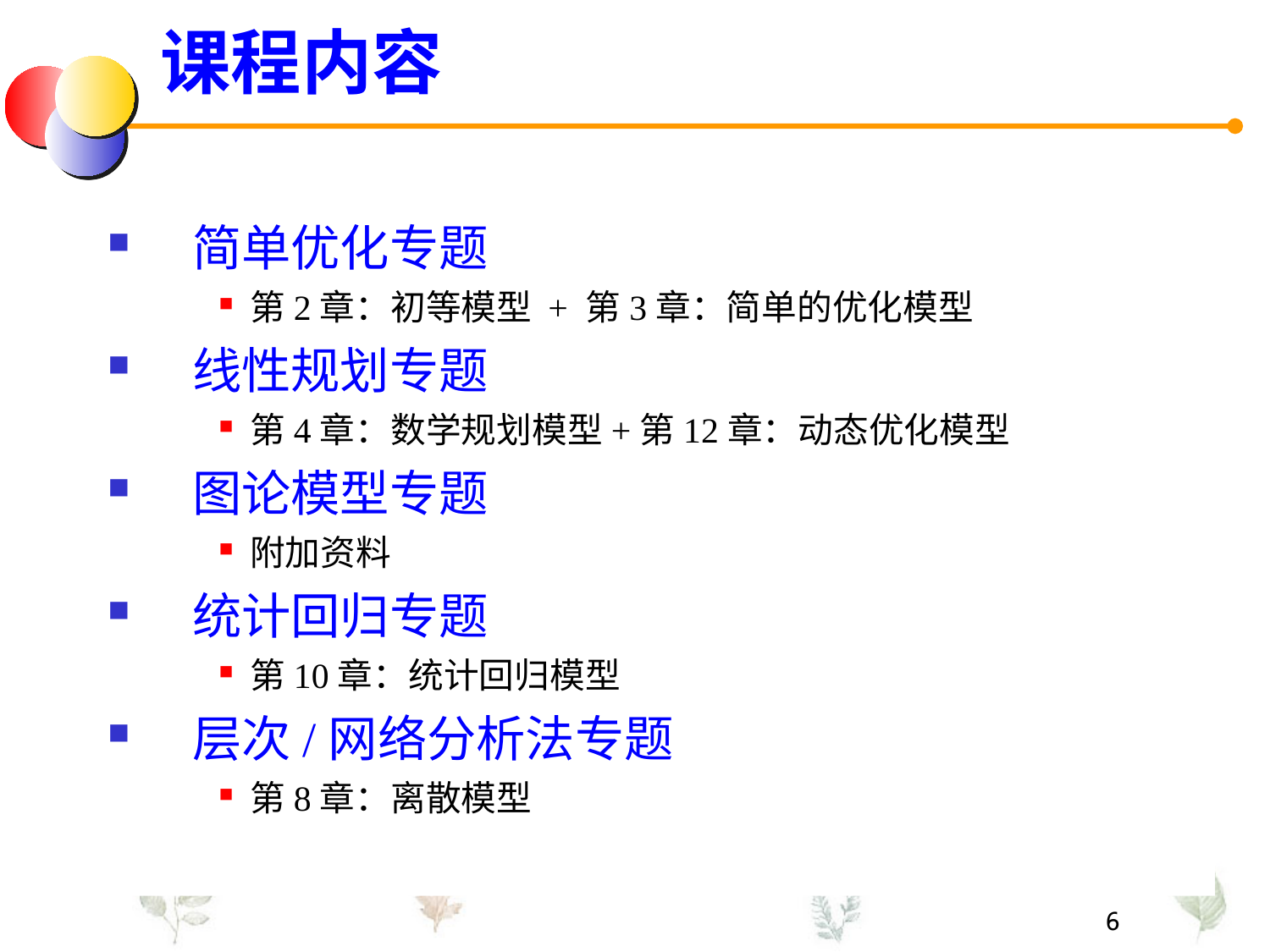

课程内容

简单优化专题
 第2章：初等模型 + 第3章：简单的优化模型
线性规划专题
 第4章：数学规划模型+第12章：动态优化模型
图论模型专题
 附加资料
统计回归专题
 第10章：统计回归模型
层次/网络分析法专题
 第8章：离散模型
6